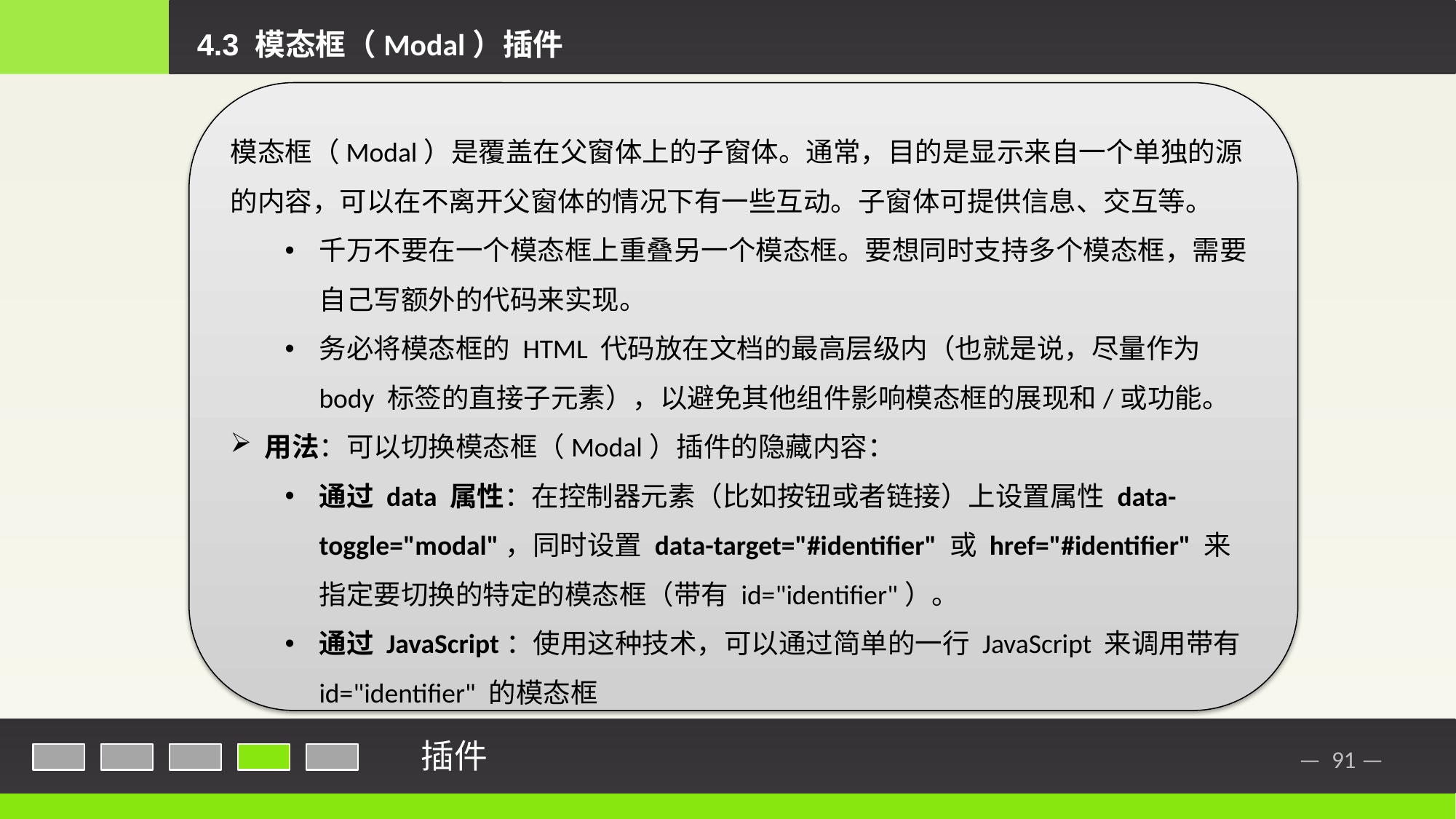

4.3 模态框（Modal）插件
模态框（Modal）是覆盖在父窗体上的子窗体。通常，目的是显示来自一个单独的源的内容，可以在不离开父窗体的情况下有一些互动。子窗体可提供信息、交互等。
千万不要在一个模态框上重叠另一个模态框。要想同时支持多个模态框，需要自己写额外的代码来实现。
务必将模态框的 HTML 代码放在文档的最高层级内（也就是说，尽量作为 body 标签的直接子元素），以避免其他组件影响模态框的展现和/或功能。
用法：可以切换模态框（Modal）插件的隐藏内容：
通过 data 属性：在控制器元素（比如按钮或者链接）上设置属性 data-toggle="modal"，同时设置 data-target="#identifier" 或 href="#identifier" 来指定要切换的特定的模态框（带有 id="identifier"）。
通过 JavaScript：使用这种技术，可以通过简单的一行 JavaScript 来调用带有 id="identifier" 的模态框